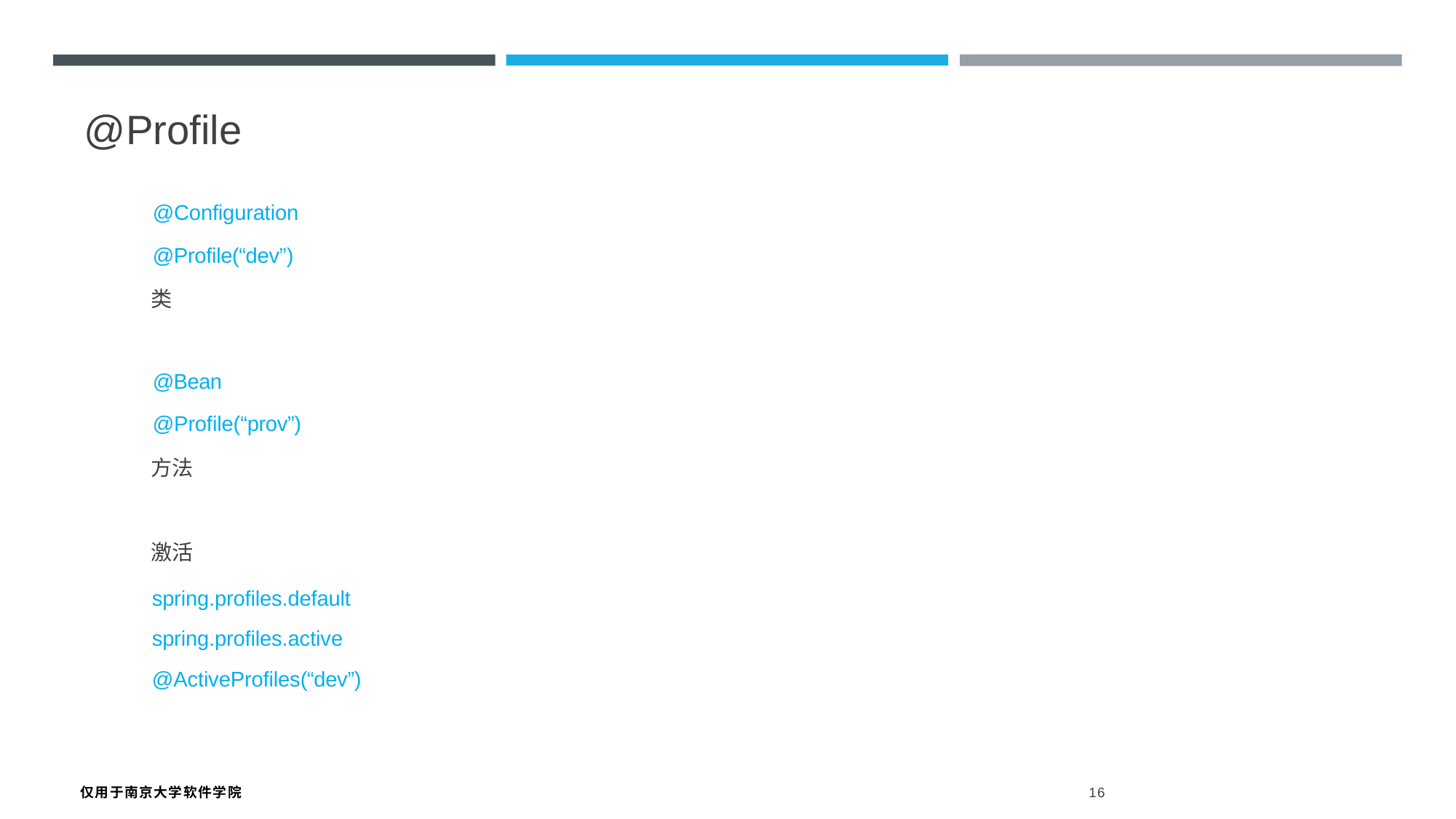

@Profile

@Configuration
@Profile(“dev”)
类

@Bean
@Profile(“prov”)
方法

激活
spring.profiles.default  spring.profiles.active    @ActiveProfiles(“dev”)

仅用于南京大学软件学院                                                                                                                                                                                                                                                                                16